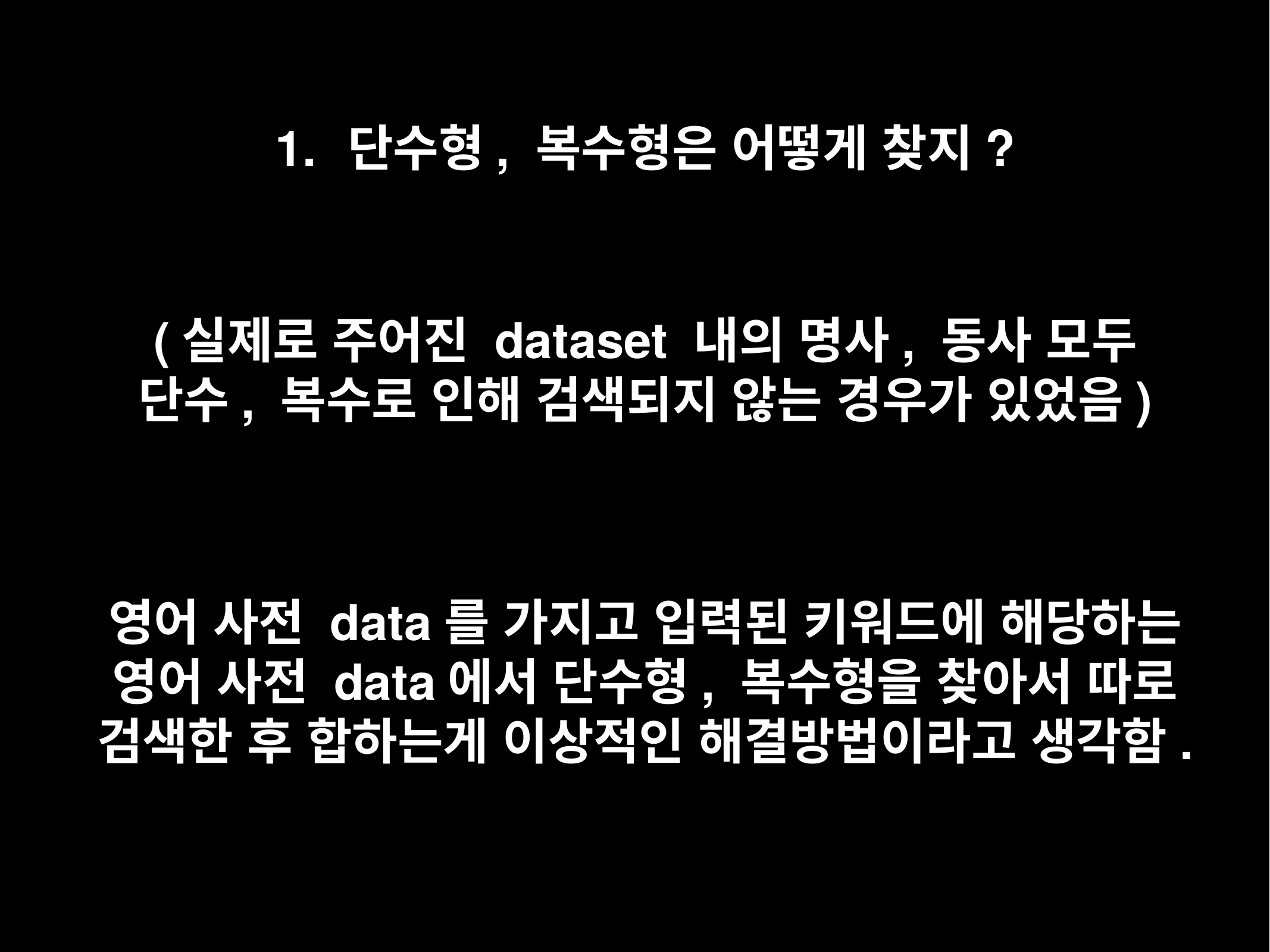

단수형, 복수형은 어떻게 찾지?
(실제로 주어진 dataset 내의 명사, 동사 모두 단수, 복수로 인해 검색되지 않는 경우가 있었음)
영어 사전 data를 가지고 입력된 키워드에 해당하는 영어 사전 data에서 단수형, 복수형을 찾아서 따로 검색한 후 합하는게 이상적인 해결방법이라고 생각함.